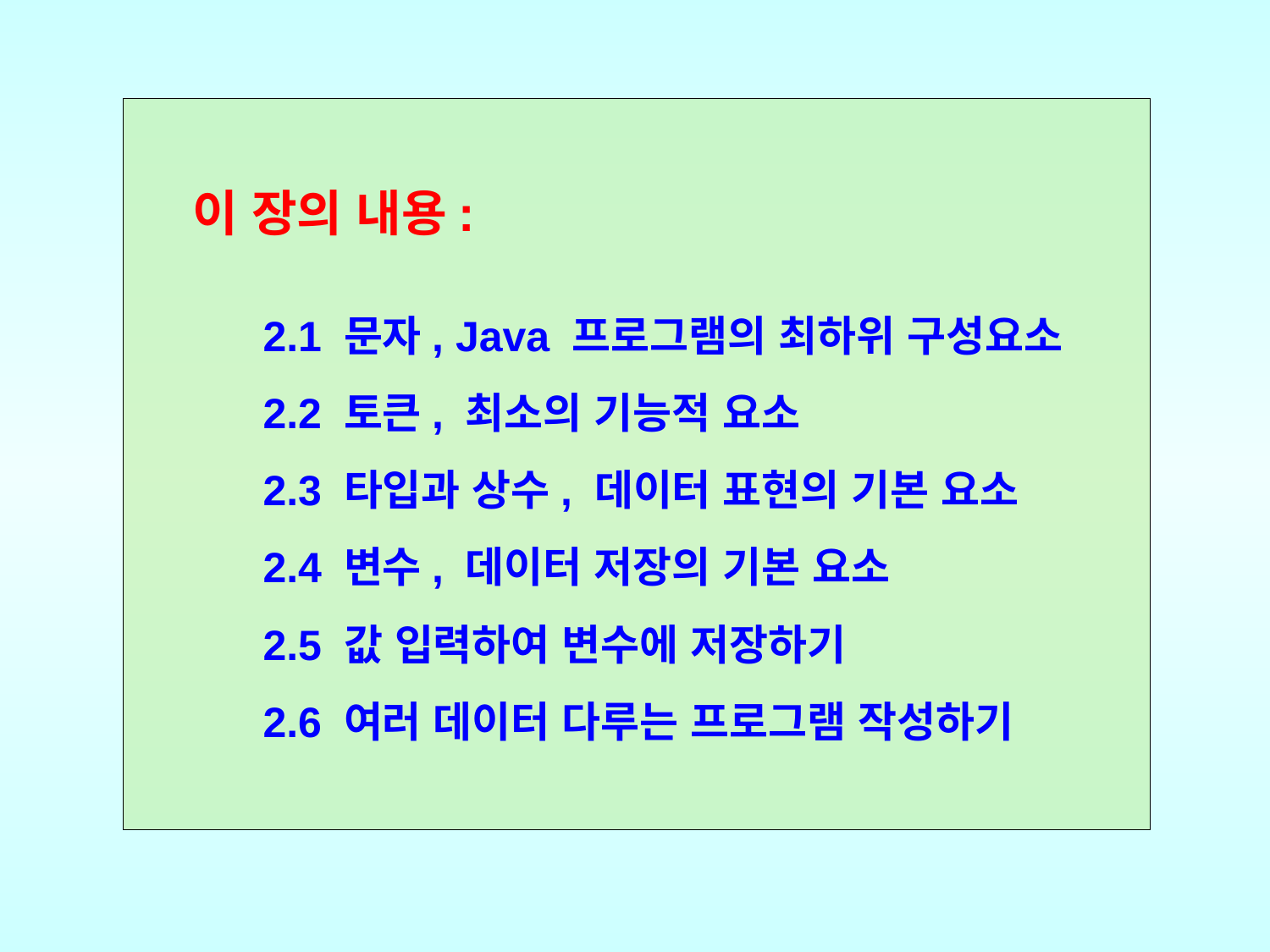

이 장의 내용:

2.1 문자, Java 프로그램의 최하위 구성요소
2.2 토큰, 최소의 기능적 요소
2.3 타입과 상수, 데이터 표현의 기본 요소
2.4 변수, 데이터 저장의 기본 요소
2.5 값 입력하여 변수에 저장하기
2.6 여러 데이터 다루는 프로그램 작성하기